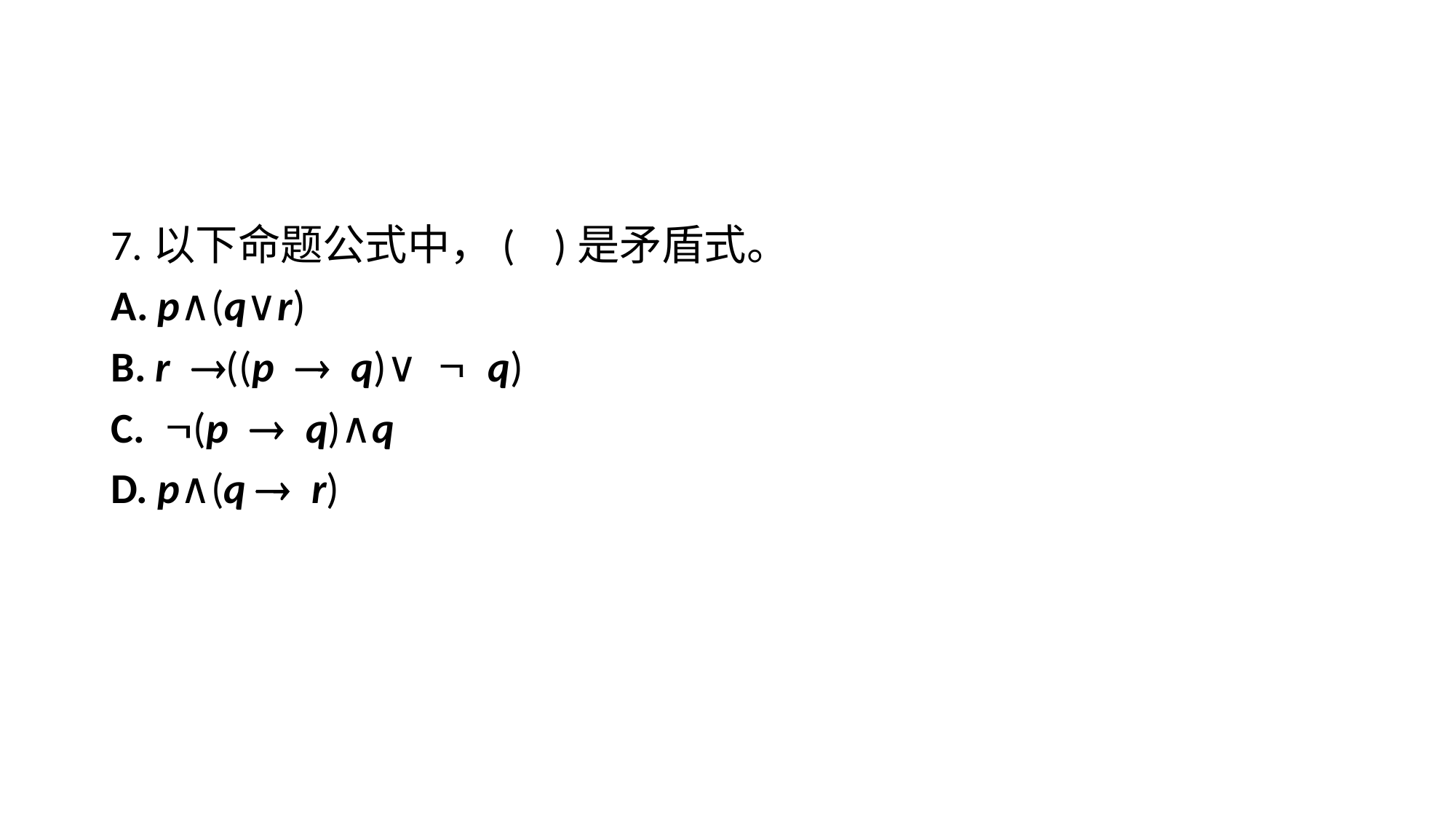

#
7.以下命题公式中，(    )是矛盾式。
A. p∧(q∨r)
B. r →((p → q)∨ ¬ q)
C. ¬(p → q)∧q
D. p∧(q → r)